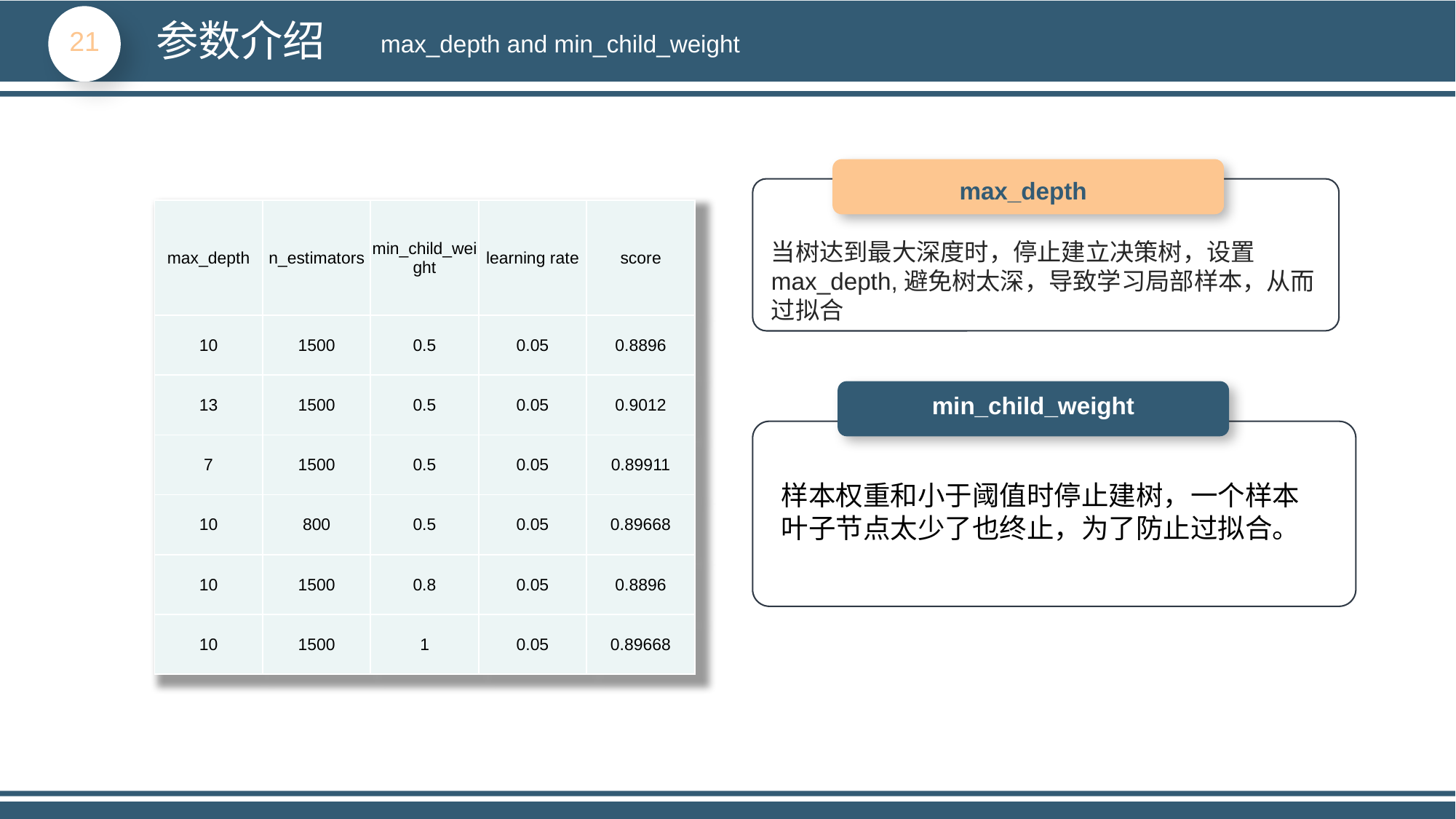

参数介绍
max_depth and min_child_weight

max_depth

| max\_depth | n\_estimators | min\_child\_weight | learning rate | score |
| --- | --- | --- | --- | --- |
| 10 | 1500 | 0.5 | 0.05 | 0.8896 |
| 13 | 1500 | 0.5 | 0.05 | 0.9012 |
| 7 | 1500 | 0.5 | 0.05 | 0.89911 |
| 10 | 800 | 0.5 | 0.05 | 0.89668 |
| 10 | 1500 | 0.8 | 0.05 | 0.8896 |
| 10 | 1500 | 1 | 0.05 | 0.89668 |
当树达到最大深度时，停止建立决策树，设置max_depth,避免树太深，导致学习局部样本，从而过拟合

min_child_weight

样本权重和小于阈值时停止建树，一个样本叶子节点太少了也终止，为了防止过拟合。